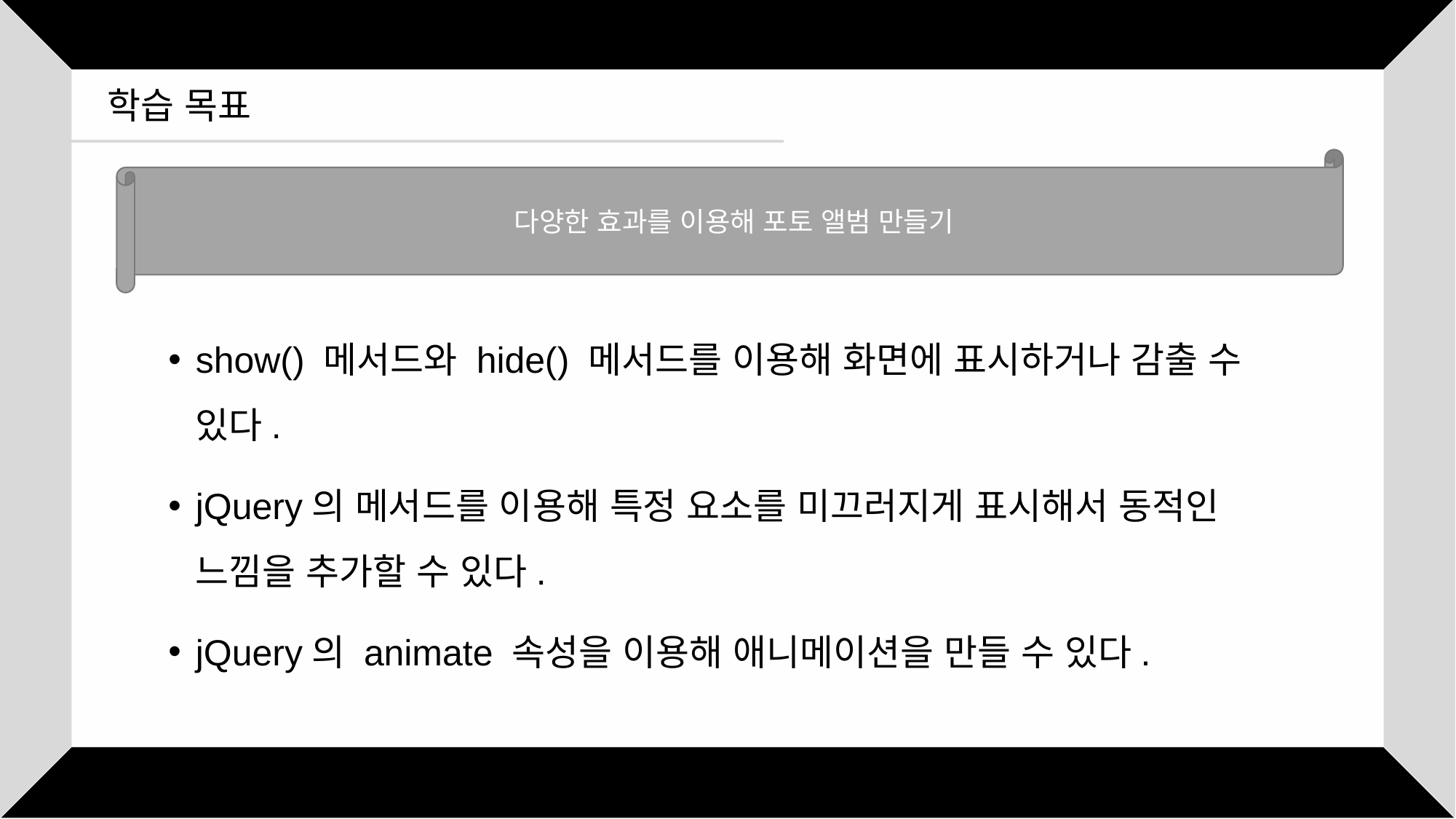

학습 목표
다양한 효과를 이용해 포토 앨범 만들기
show() 메서드와 hide() 메서드를 이용해 화면에 표시하거나 감출 수 있다.
jQuery의 메서드를 이용해 특정 요소를 미끄러지게 표시해서 동적인 느낌을 추가할 수 있다.
jQuery의 animate 속성을 이용해 애니메이션을 만들 수 있다.